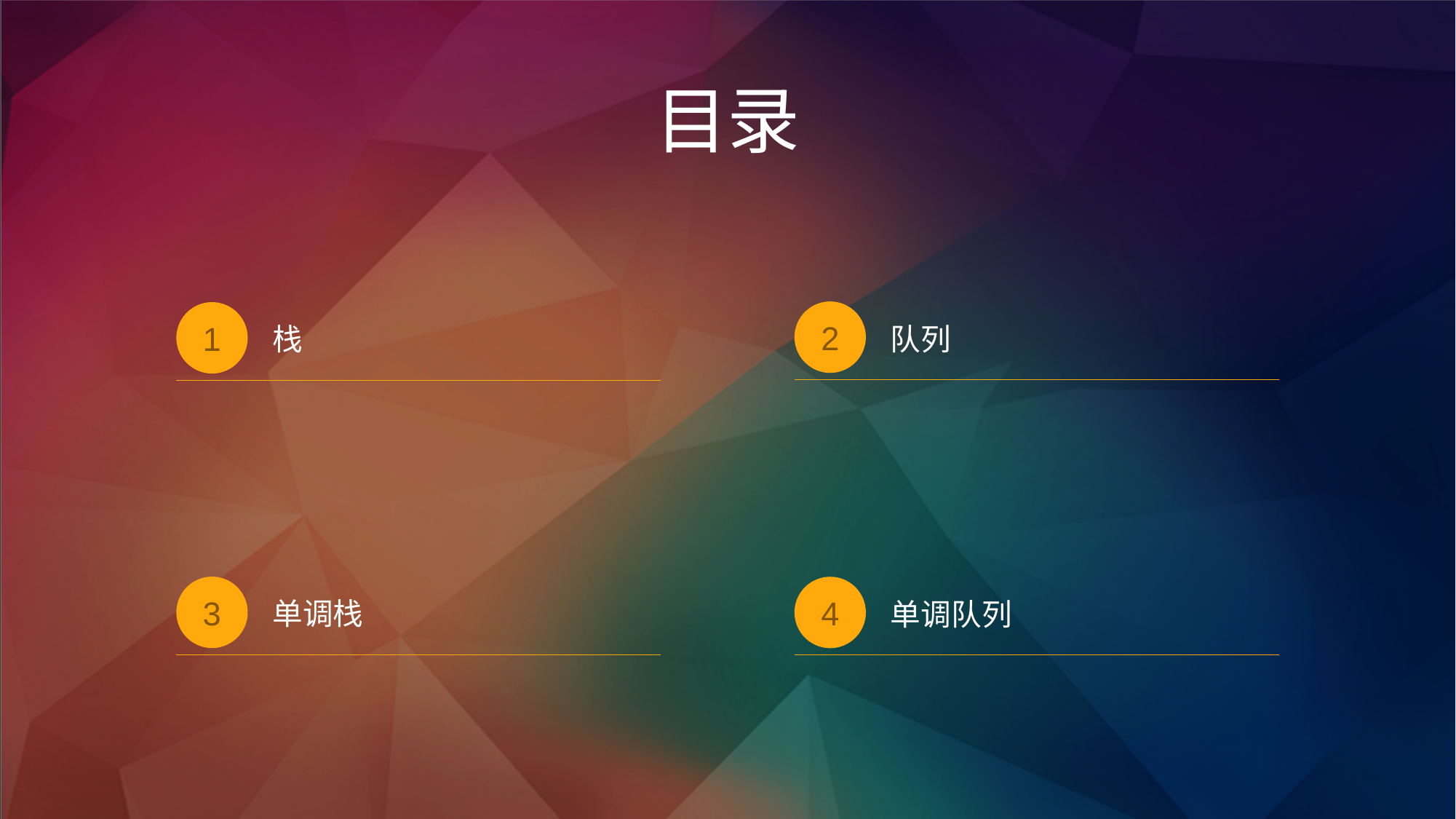

目录
队列
2
栈
1
单调栈
3
单调队列
4